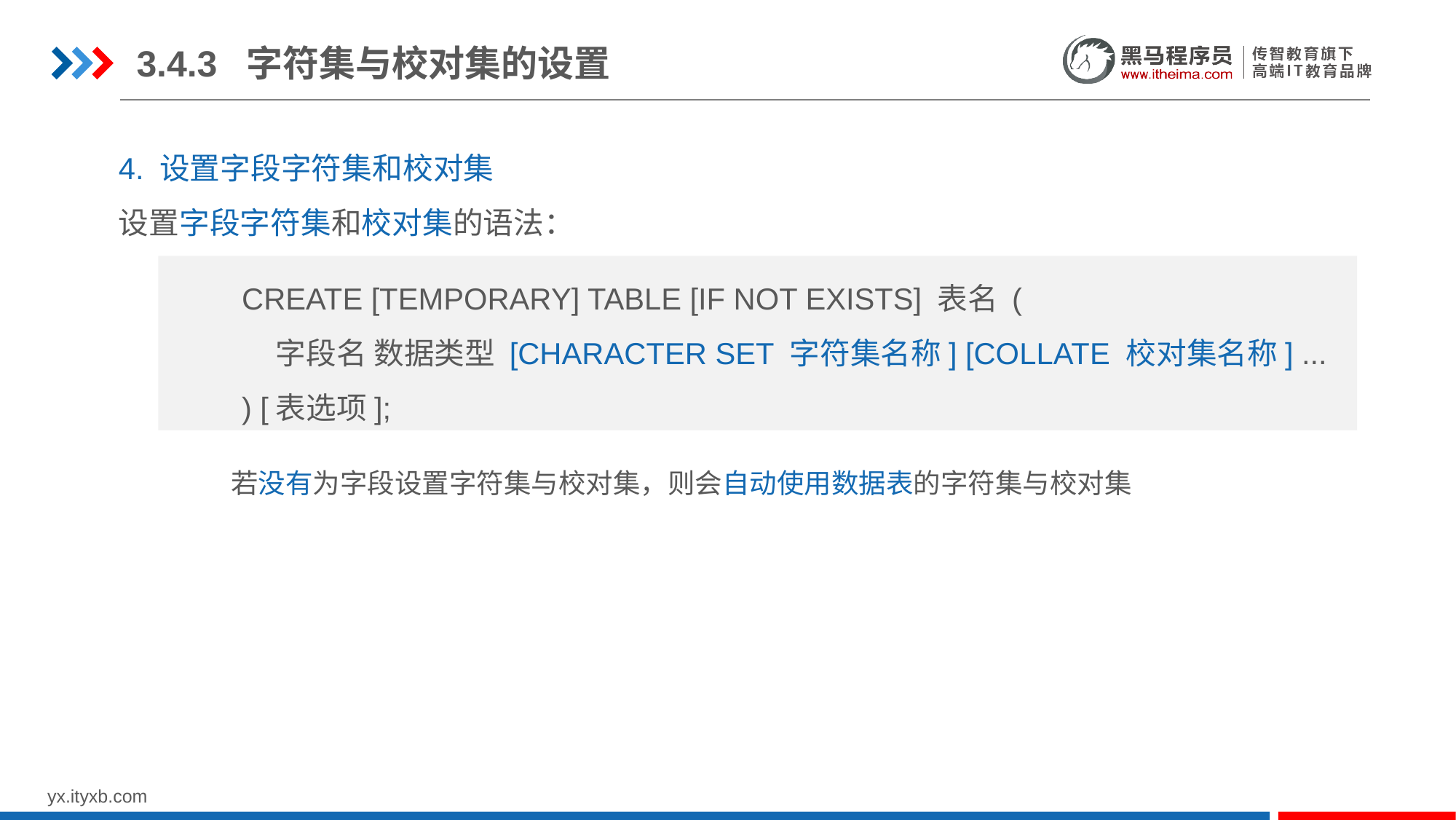

3.4.3  字符集与校对集的设置
4. 设置字段字符集和校对集
设置字段字符集和校对集的语法：
CREATE [TEMPORARY] TABLE [IF NOT EXISTS] 表名 (
    字段名 数据类型 [CHARACTER SET 字符集名称] [COLLATE 校对集名称] ...
) [表选项];
若没有为字段设置字符集与校对集，则会自动使用数据表的字符集与校对集